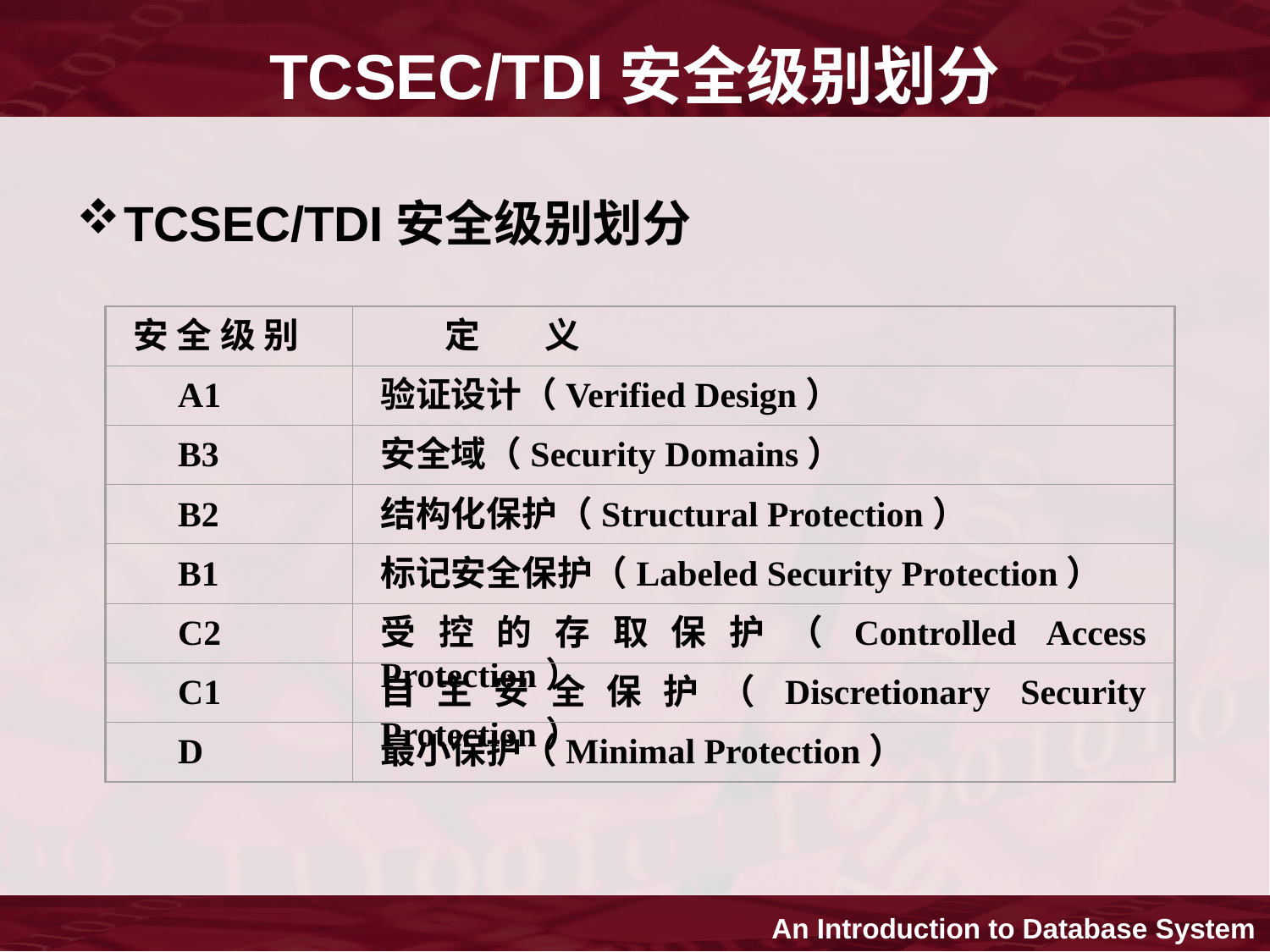

# TCSEC/TDI安全级别划分
TCSEC/TDI安全级别划分

安 全 级 别

       定        义

     A1

验证设计（Verified Design）

     B3

安全域（Security Domains）

     B2

结构化保护（Structural Protection）

     B1

标记安全保护（Labeled Security Protection）

     C2

受控的存取保护（Controlled Access Protection）

     C1

自主安全保护（Discretionary Security Protection）

     D

最小保护（Minimal Protection）